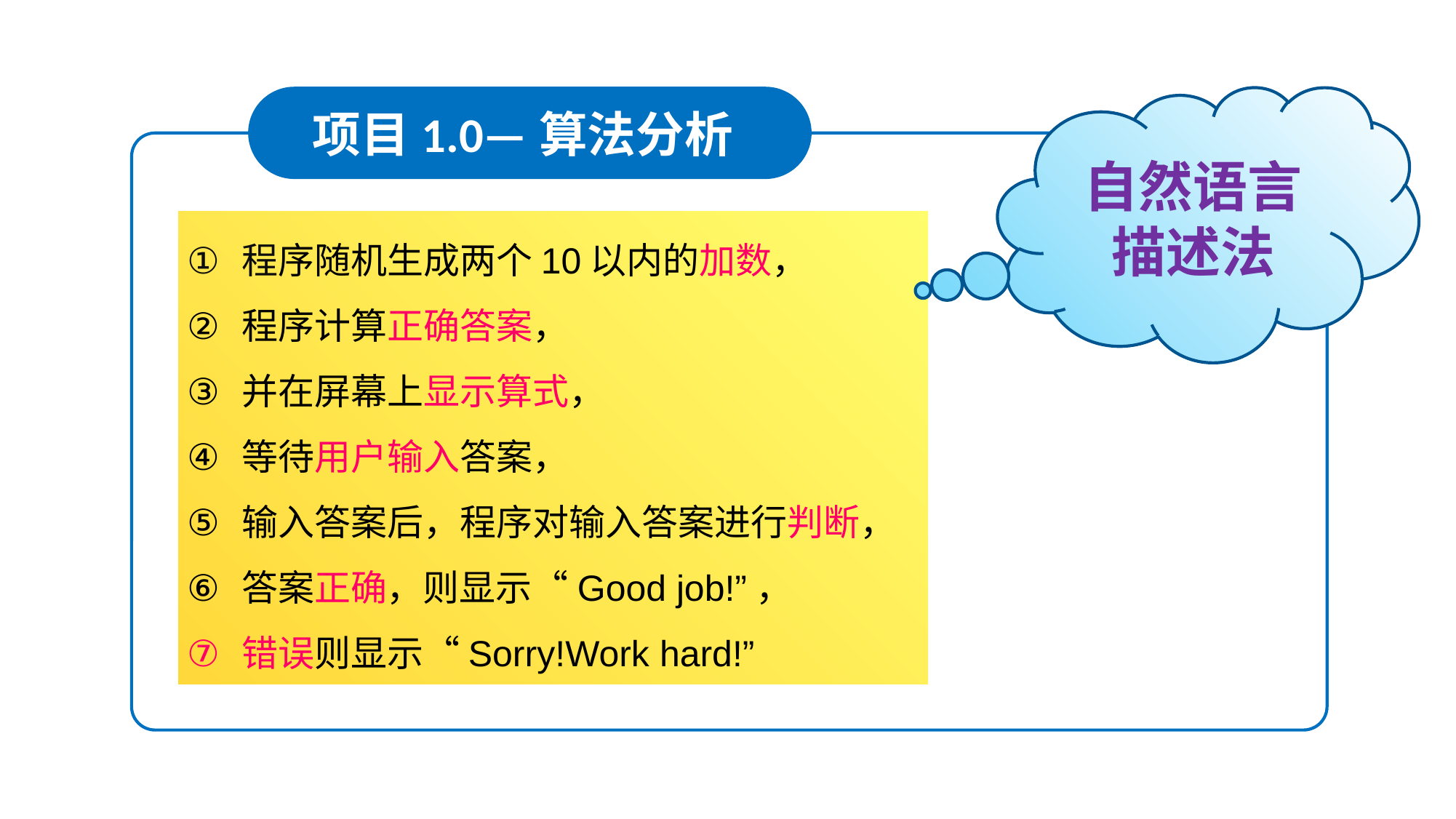

项目1.0—算法分析
自然语言描述法

程序随机生成两个10以内的加数，
程序计算正确答案，
并在屏幕上显示算式，
等待用户输入答案，
输入答案后，程序对输入答案进行判断，
答案正确，则显示“Good job!”，
错误则显示“Sorry!Work hard!”